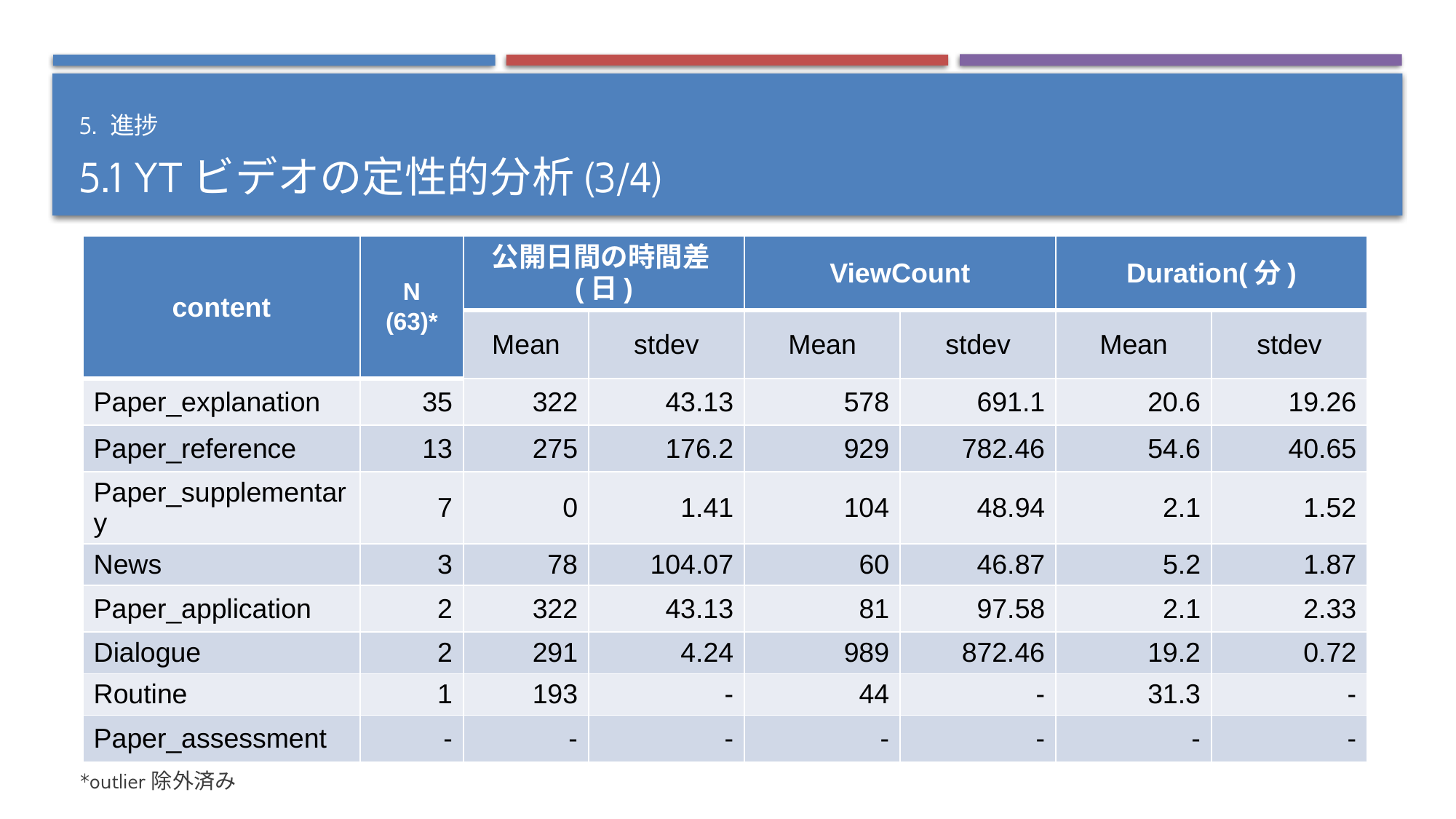

5. 進捗
5.1 YTビデオの定性的分析(3/4)

*outlier除外済み
| content​ | N (63)​\*​ | 公開日間の時間差(日)​ |  | ViewCount​ |  | Duration(分)​ |  |
| --- | --- | --- | --- | --- | --- | --- | --- |
|  |  | Mean​​ | stdev​​ | Mean​​ | stdev​​ | Mean​​ | stdev​​ |
| Paper\_explanation​​ | 35​ | 322​​ | 43.13 | 578 | 691.1 | 20.6 | 19.26 |
| Paper\_reference​​ | 13​ | 275​​ | 176.2 | 929 | 782.46 | 54.6 | 40.65 |
| Paper\_supplementary​​ | 7 | 0​​ | 1.41 | 104 | 48.94 | 2.1 | 1.52 |
| News​​ | 3​ | 78 | 104.07 | 60 | 46.87​ | 5.2​ | 1.87​ |
| Paper\_application​​ | 2​​ | 322 | 43.13 | 81​ | 97.58​ | 2.1​ | 2.33​ |
| Dialogue​​ | 2​​ | 291​​ | 4.24​​ | 989​ | 872.46​ | 19.2​ | 0.72​ |
| Routine​​ | 1​ | 193​​ | -​​ | 44​ | -​ | 31.3​ | -​ |
| Paper\_assessment​​ | -​​ | -​​ | -​​ | -​ | -​ | -​ | -​ |